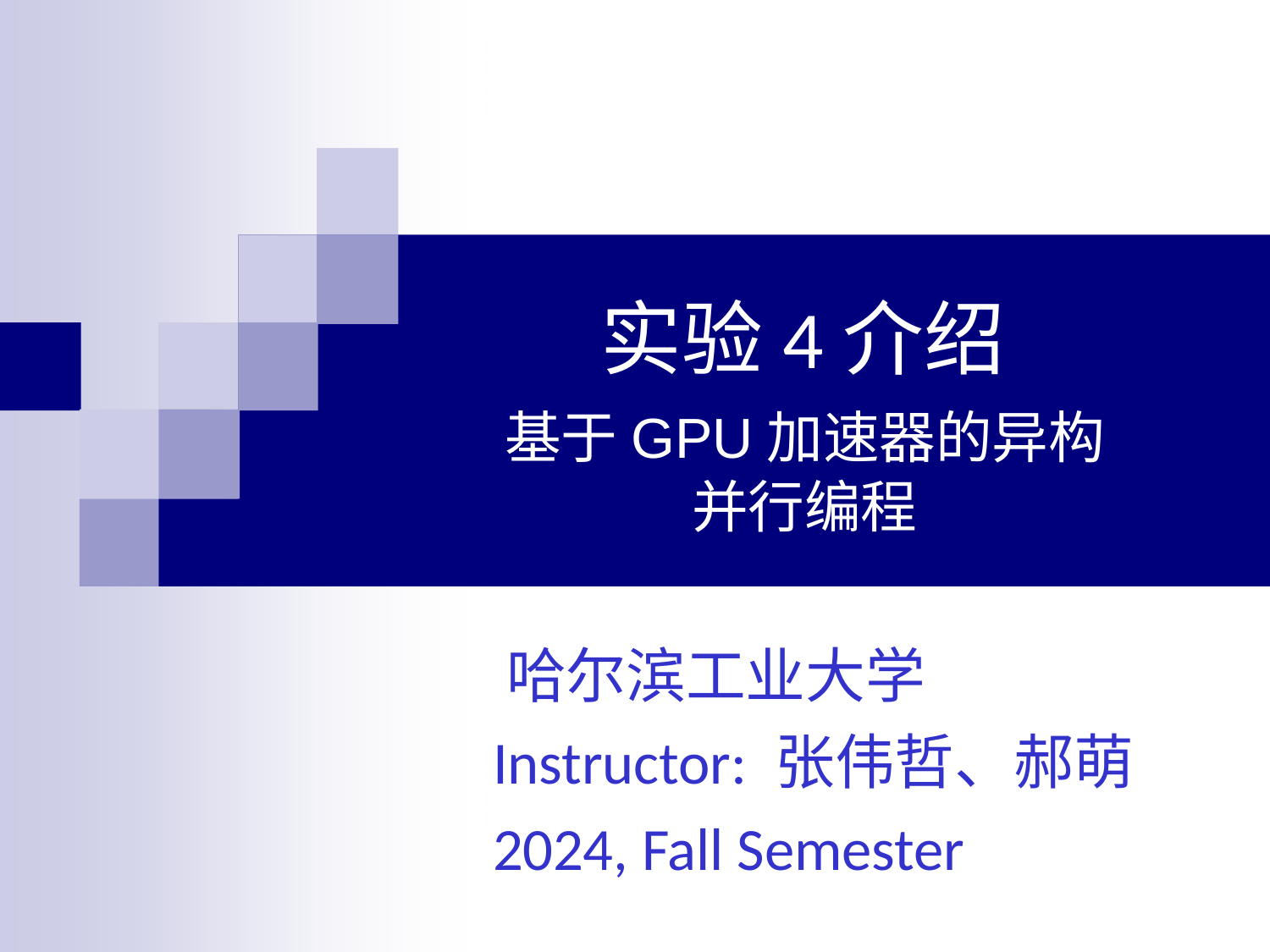

# 实验4介绍

基于GPU加速器的异构
并行编程

     哈尔滨工业大学
     Instructor: 张伟哲、郝萌
     2024, Fall Semester